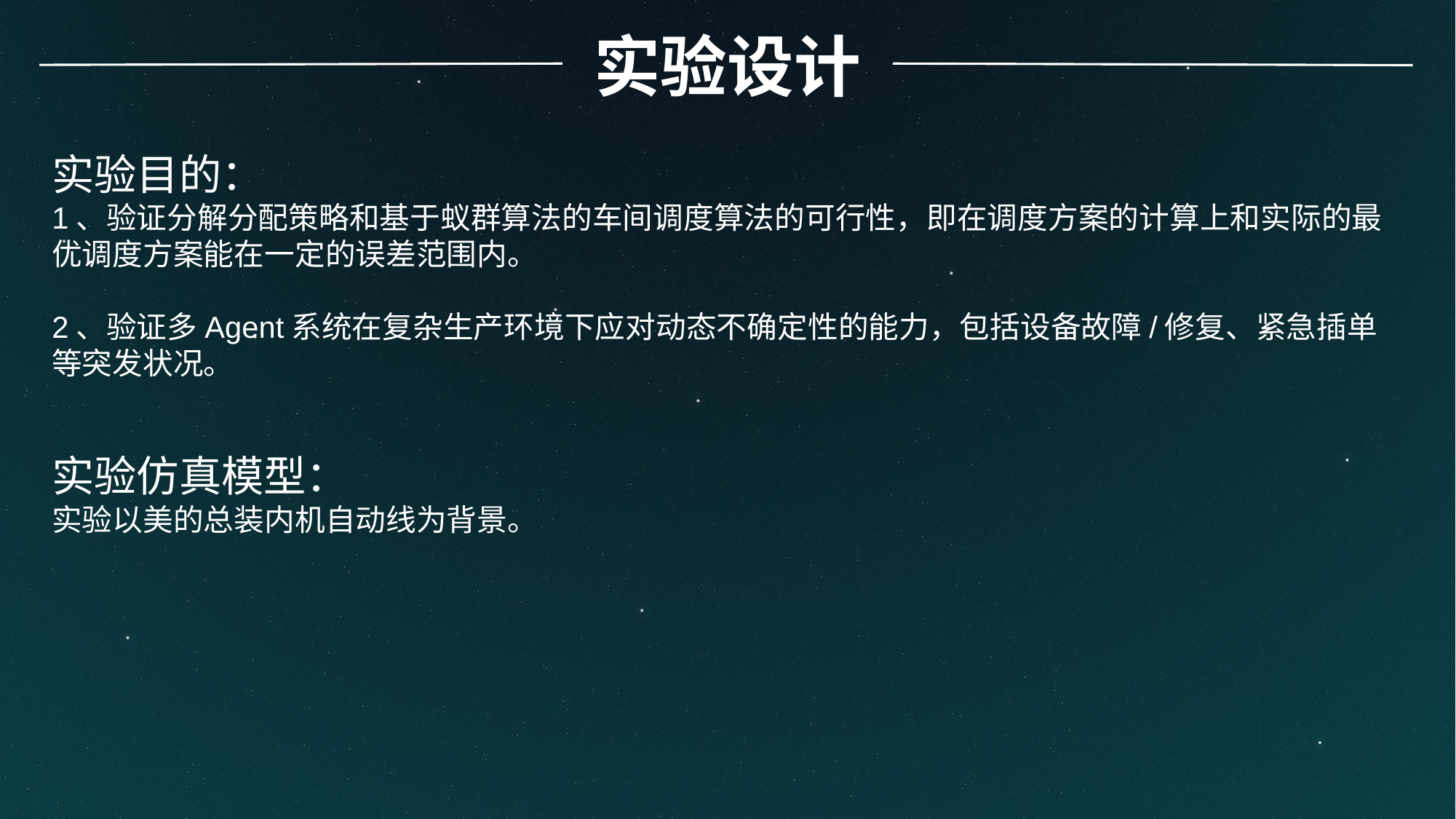

实验设计
实验目的：
1、验证分解分配策略和基于蚁群算法的车间调度算法的可行性，即在调度方案的计算上和实际的最优调度方案能在一定的误差范围内。

2、验证多Agent系统在复杂生产环境下应对动态不确定性的能力，包括设备故障/修复、紧急插单等突发状况。
实验仿真模型：
实验以美的总装内机自动线为背景。